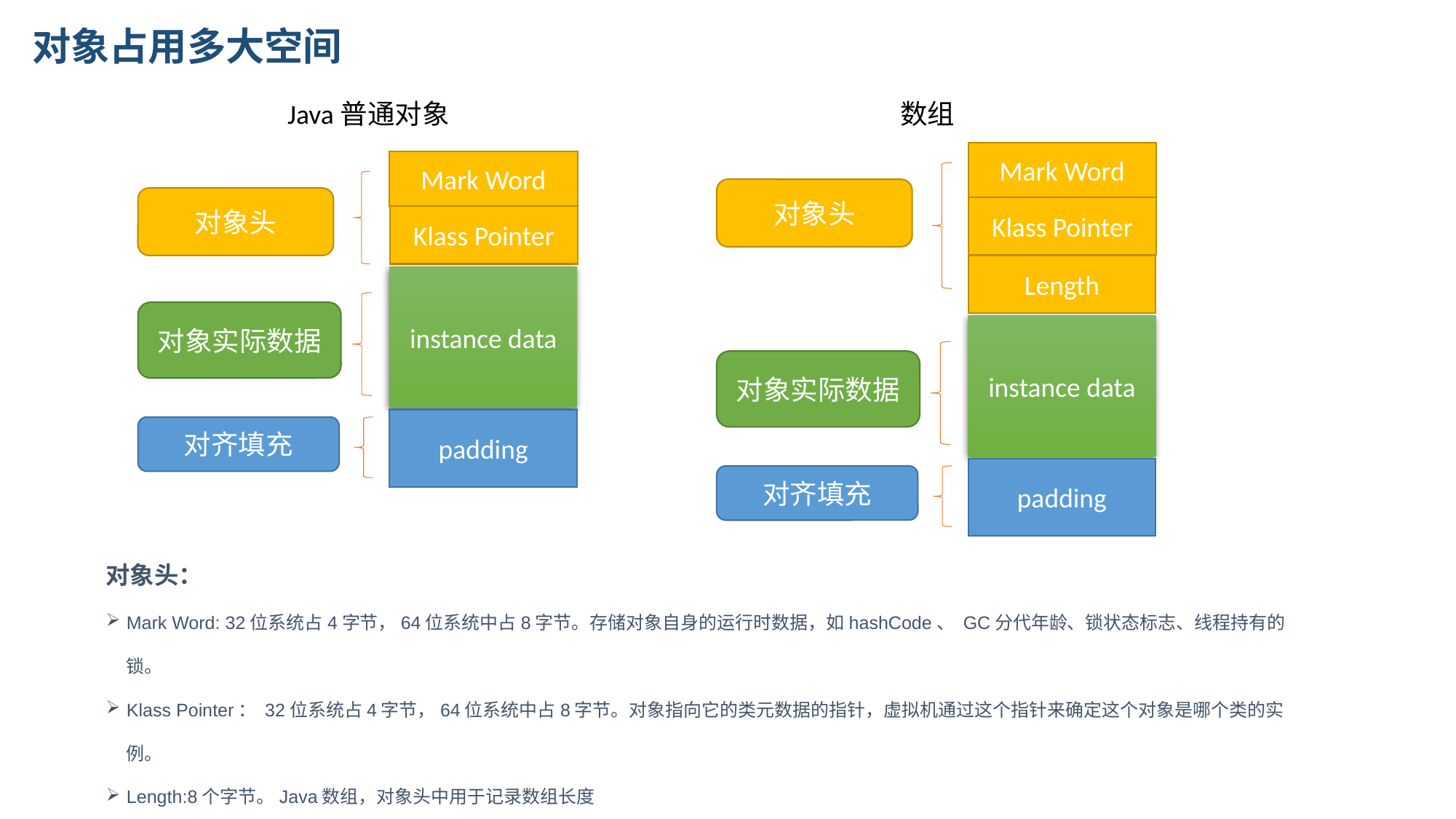

# 对象占用多大空间
Java普通对象
数组
Mark Word
Mark Word

对象头
对象头
Klass Pointer
Klass Pointer
Length
instance data

对象实际数据
instance data

对象实际数据
padding
对齐填充

padding
对齐填充

对象头：
Mark Word: 32位系统占4字节，64位系统中占8字节。存储对象自身的运行时数据，如hashCode、 GC分代年龄、锁状态标志、线程持有的锁。
Klass Pointer： 32位系统占4字节，64位系统中占8字节。对象指向它的类元数据的指针，虚拟机通过这个指针来确定这个对象是哪个类的实例。
Length:8个字节。Java数组，对象头中用于记录数组长度